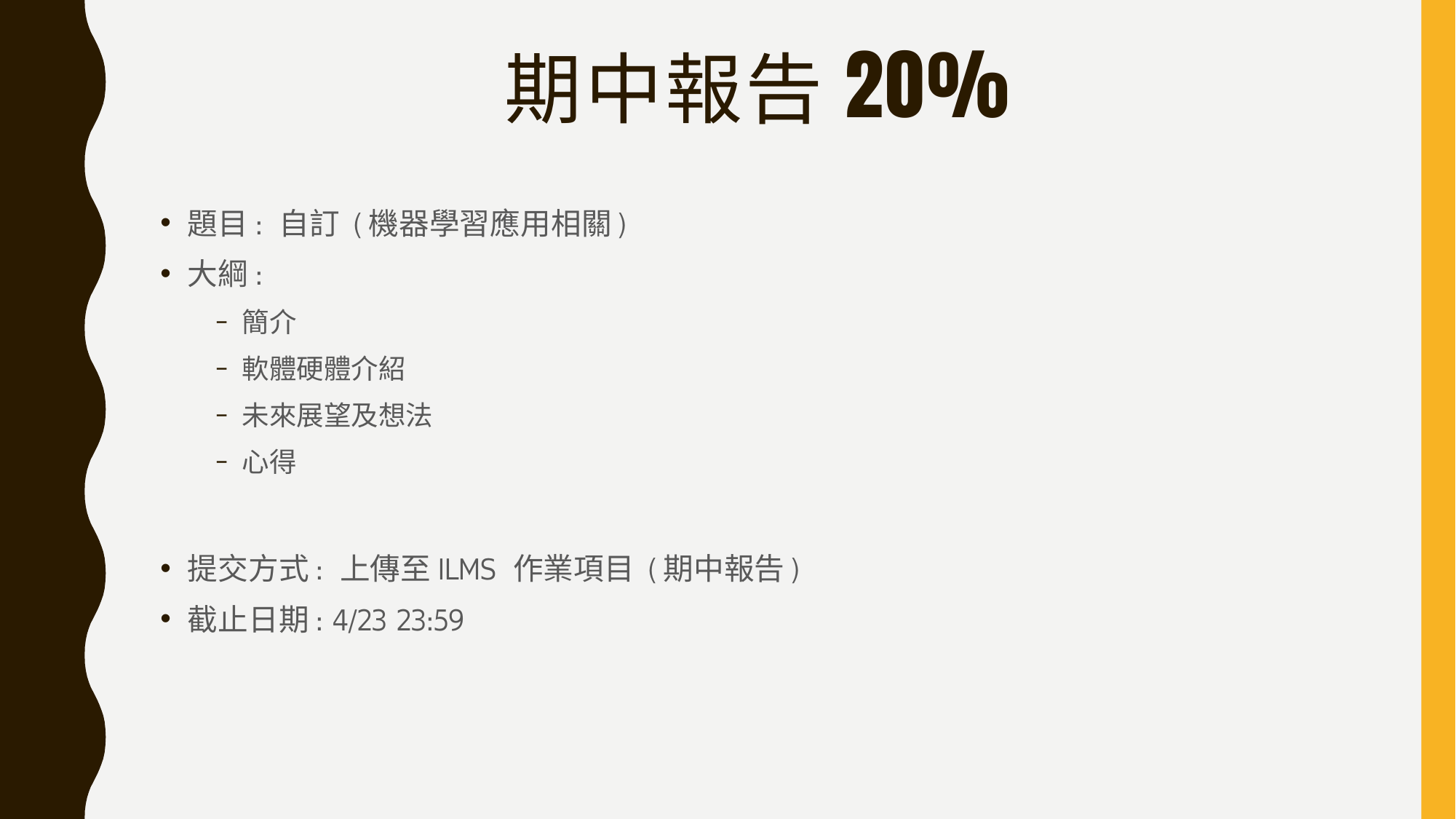

# 期中報告20%
題目: 自訂 (機器學習應用相關)
大綱:
簡介
軟體硬體介紹
未來展望及想法
心得

提交方式: 上傳至ILMS 作業項目 (期中報告)
截止日期: 4/23 23:59